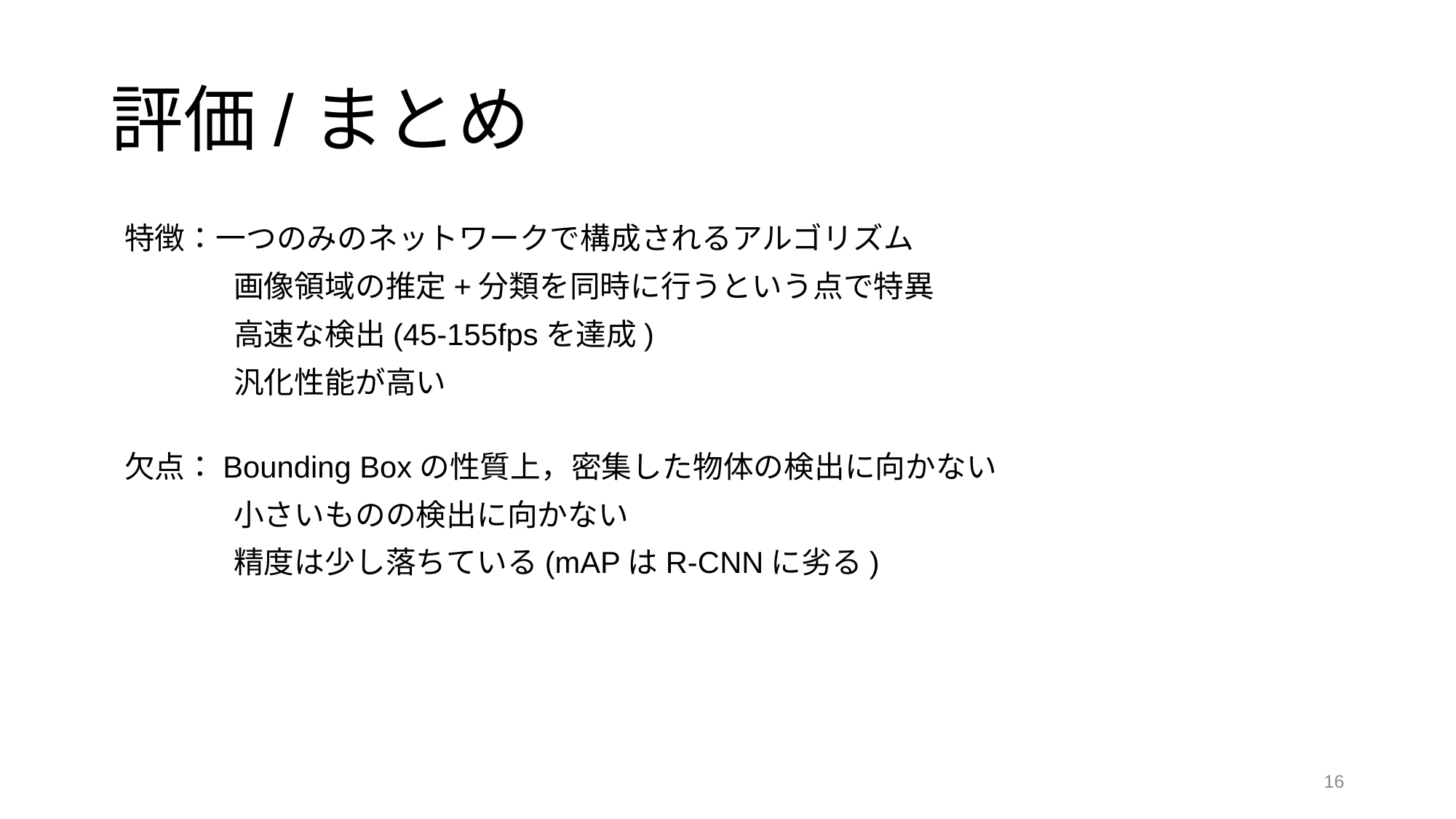

# 評価/まとめ
特徴：一つのみのネットワークで構成されるアルゴリズム
	画像領域の推定+分類を同時に行うという点で特異
	高速な検出(45-155fpsを達成)
	汎化性能が高い

欠点：Bounding Boxの性質上，密集した物体の検出に向かない
	小さいものの検出に向かない
	精度は少し落ちている(mAPはR-CNNに劣る)
16